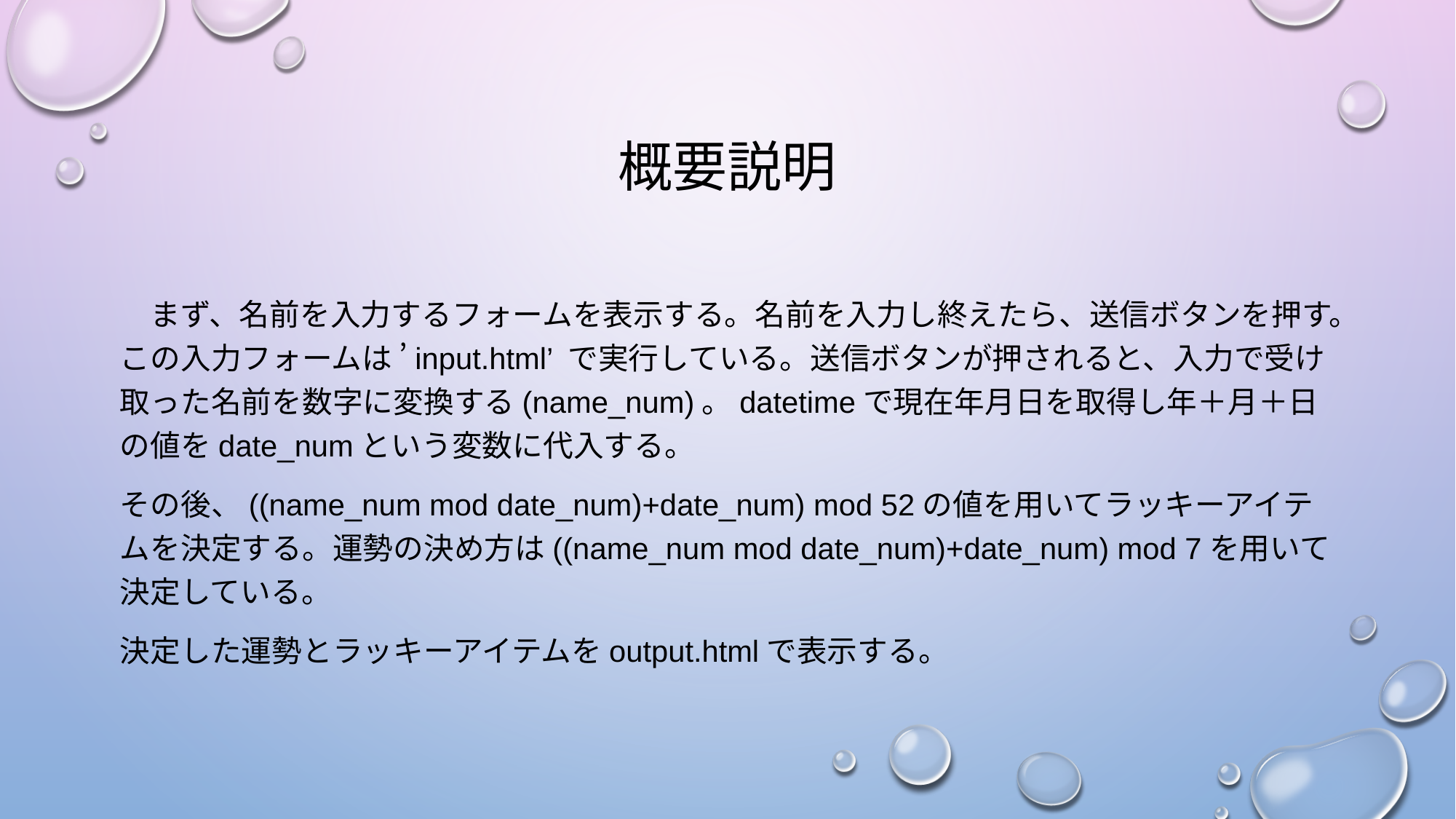

# 概要説明
　まず、名前を入力するフォームを表示する。名前を入力し終えたら、送信ボタンを押す。この入力フォームは ’input.html’ で実行している。送信ボタンが押されると、入力で受け取った名前を数字に変換する(name_num)。datetimeで現在年月日を取得し年＋月＋日の値をdate_numという変数に代入する。
その後、((name_num mod date_num)+date_num) mod 52の値を用いてラッキーアイテムを決定する。運勢の決め方は((name_num mod date_num)+date_num) mod 7を用いて決定している。
決定した運勢とラッキーアイテムをoutput.htmlで表示する。